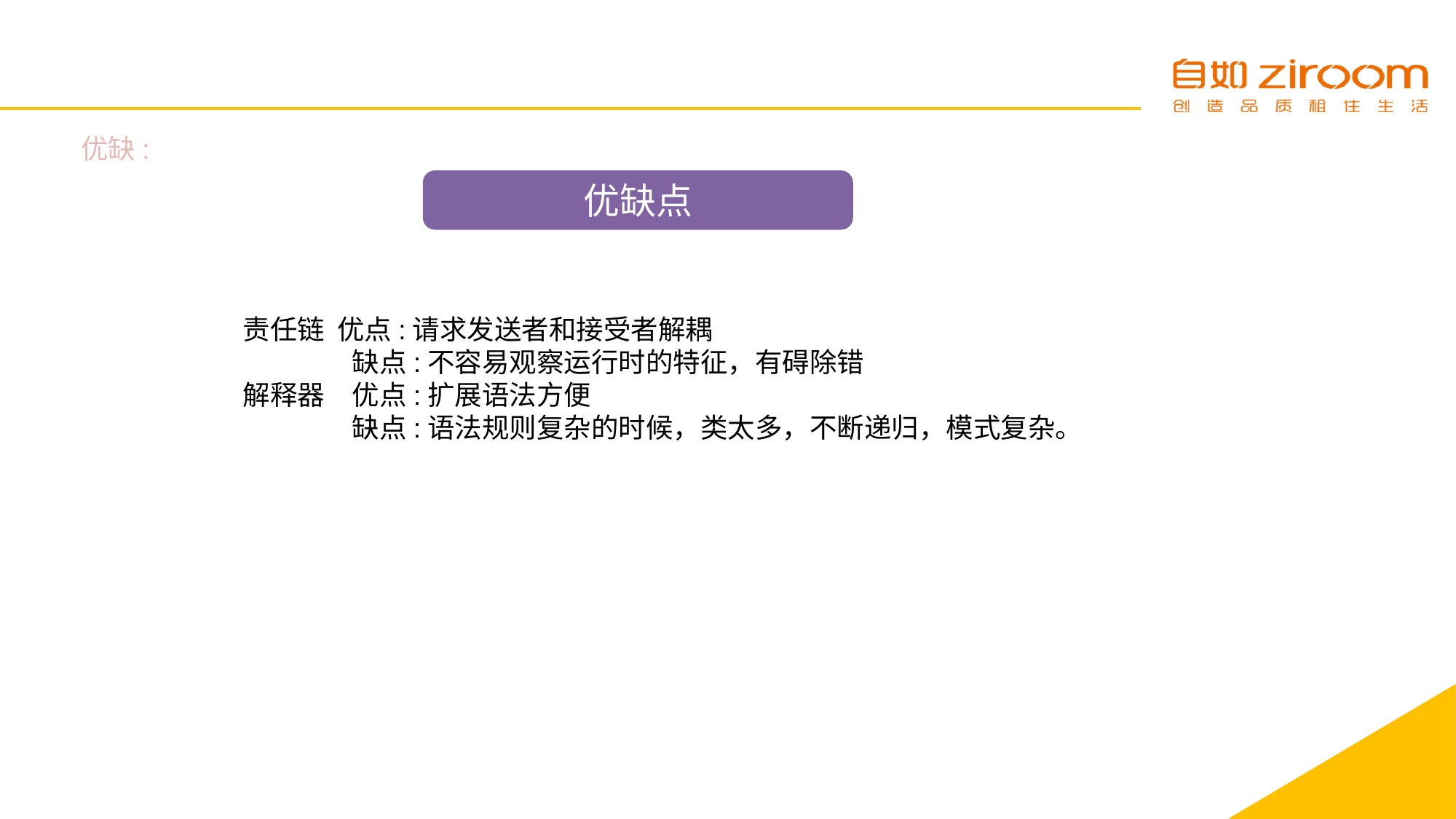

优缺:

优缺点
责任链  优点:请求发送者和接受者解耦
	缺点:不容易观察运行时的特征，有碍除错
解释器	优点:扩展语法方便
	缺点:语法规则复杂的时候，类太多，不断递归，模式复杂。